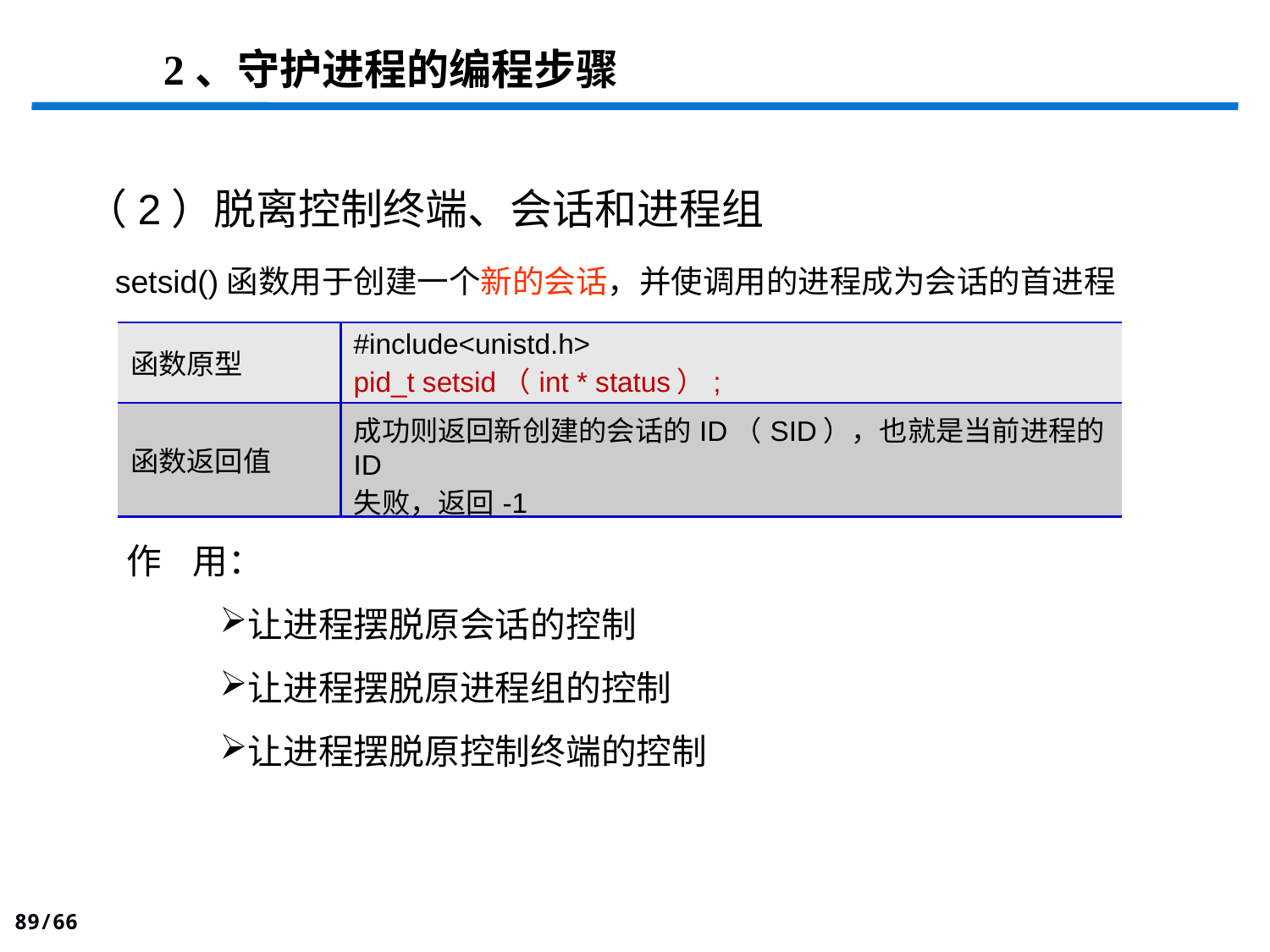

2、守护进程的编程步骤
（2）脱离控制终端、会话和进程组
setsid()函数用于创建一个新的会话，并使调用的进程成为会话的首进程
| 函数原型 | #include<unistd.h> pid\_t setsid（int \* status）; |
| --- | --- |
| 函数返回值 | 成功则返回新创建的会话的ID（SID），也就是当前进程的ID 失败，返回-1 |
作    用：
让进程摆脱原会话的控制
让进程摆脱原进程组的控制
让进程摆脱原控制终端的控制